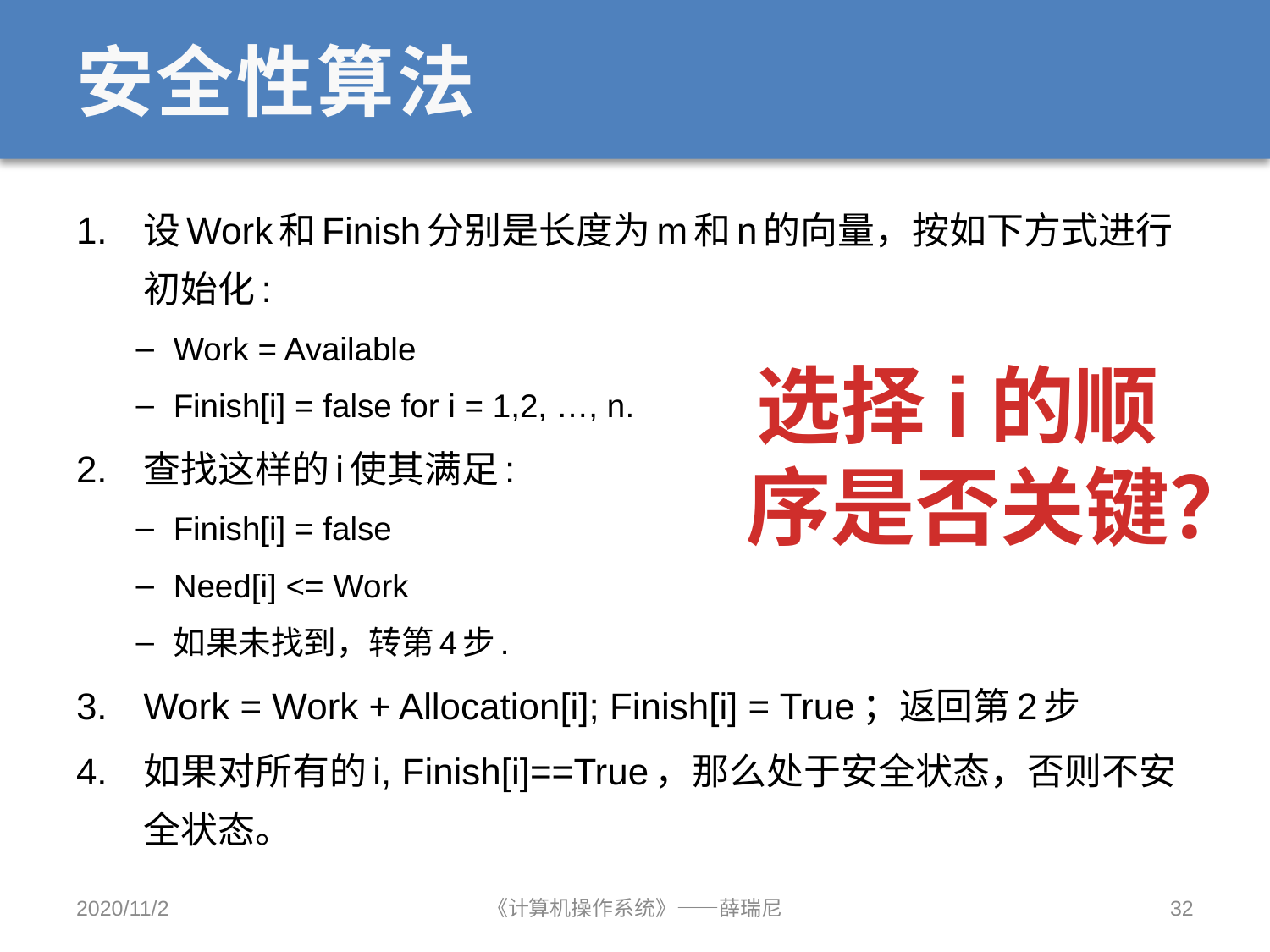

# 安全性算法
设Work和Finish分别是长度为m和n的向量，按如下方式进行初始化:
Work = Available
Finish[i] = false for i = 1,2, …, n.
查找这样的i使其满足:
Finish[i] = false
Need[i] <= Work
如果未找到，转第4步.
Work = Work + Allocation[i]; Finish[i] = True；返回第2步
如果对所有的i, Finish[i]==True，那么处于安全状态，否则不安全状态。
选择i的顺序是否关键？
2020/11/2
《计算机操作系统》——薛瑞尼
32